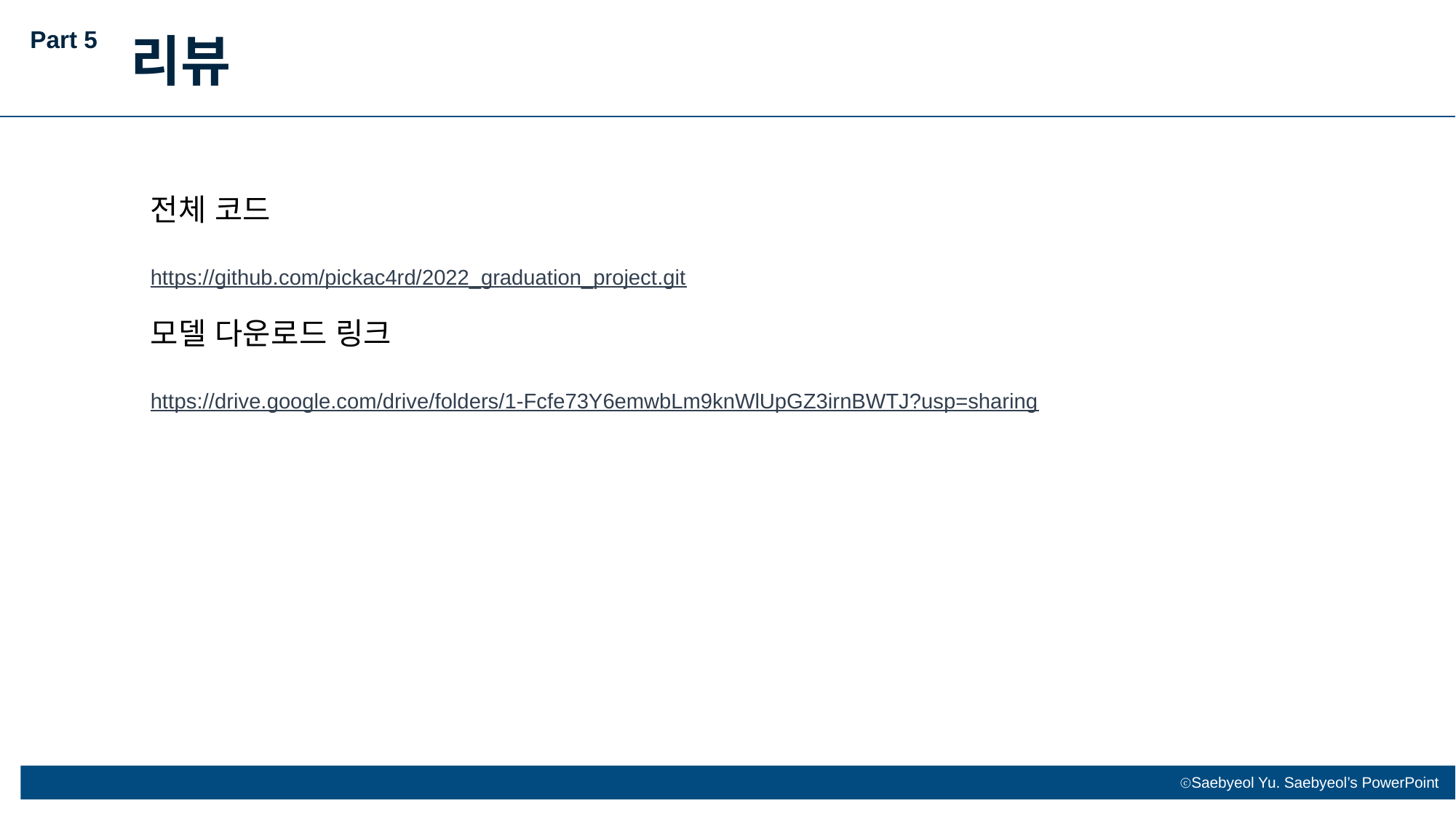

Part 5
리뷰
전체 코드

https://github.com/pickac4rd/2022_graduation_project.git

모델 다운로드 링크

https://drive.google.com/drive/folders/1-Fcfe73Y6emwbLm9knWlUpGZ3irnBWTJ?usp=sharing